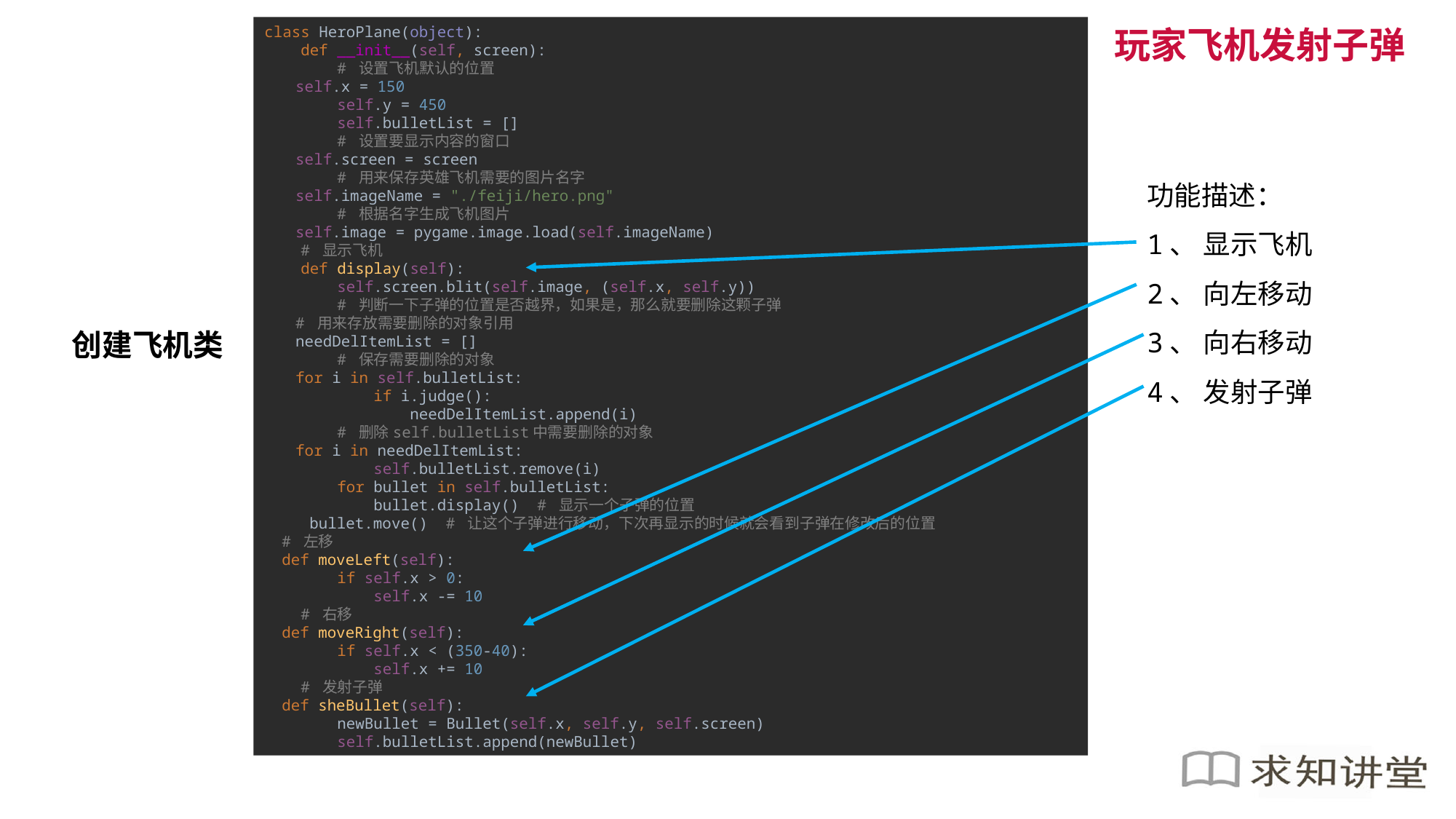

class HeroPlane(object):
    def __init__(self, screen):
        # 设置飞机默认的位置
        self.x = 150
        self.y = 450
        self.bulletList = []
        # 设置要显示内容的窗口
        self.screen = screen
        # 用来保存英雄飞机需要的图片名字
        self.imageName = "./feiji/hero.png"
        # 根据名字生成飞机图片
        self.image = pygame.image.load(self.imageName)
    # 显示飞机
    def display(self):
        self.screen.blit(self.image, (self.x, self.y))
        # 判断一下子弹的位置是否越界，如果是，那么就要删除这颗子弹
        # 用来存放需要删除的对象引用
        needDelItemList = []
        # 保存需要删除的对象
        for i in self.bulletList:
            if i.judge():
                needDelItemList.append(i)
        # 删除self.bulletList中需要删除的对象
        for i in needDelItemList:
            self.bulletList.remove(i)
        for bullet in self.bulletList:
            bullet.display()  # 显示一个子弹的位置
            bullet.move()  # 让这个子弹进行移动，下次再显示的时候就会看到子弹在修改后的位置
    # 左移
    def moveLeft(self):
        if self.x > 0:
            self.x -= 10
    # 右移
    def moveRight(self):
        if self.x < (350-40):
            self.x += 10
    # 发射子弹
    def sheBullet(self):
        newBullet = Bullet(self.x, self.y, self.screen)
        self.bulletList.append(newBullet)
玩家飞机发射子弹
功能描述：
1、 显示飞机
2、 向左移动
3、 向右移动
4、 发射子弹
创建飞机类